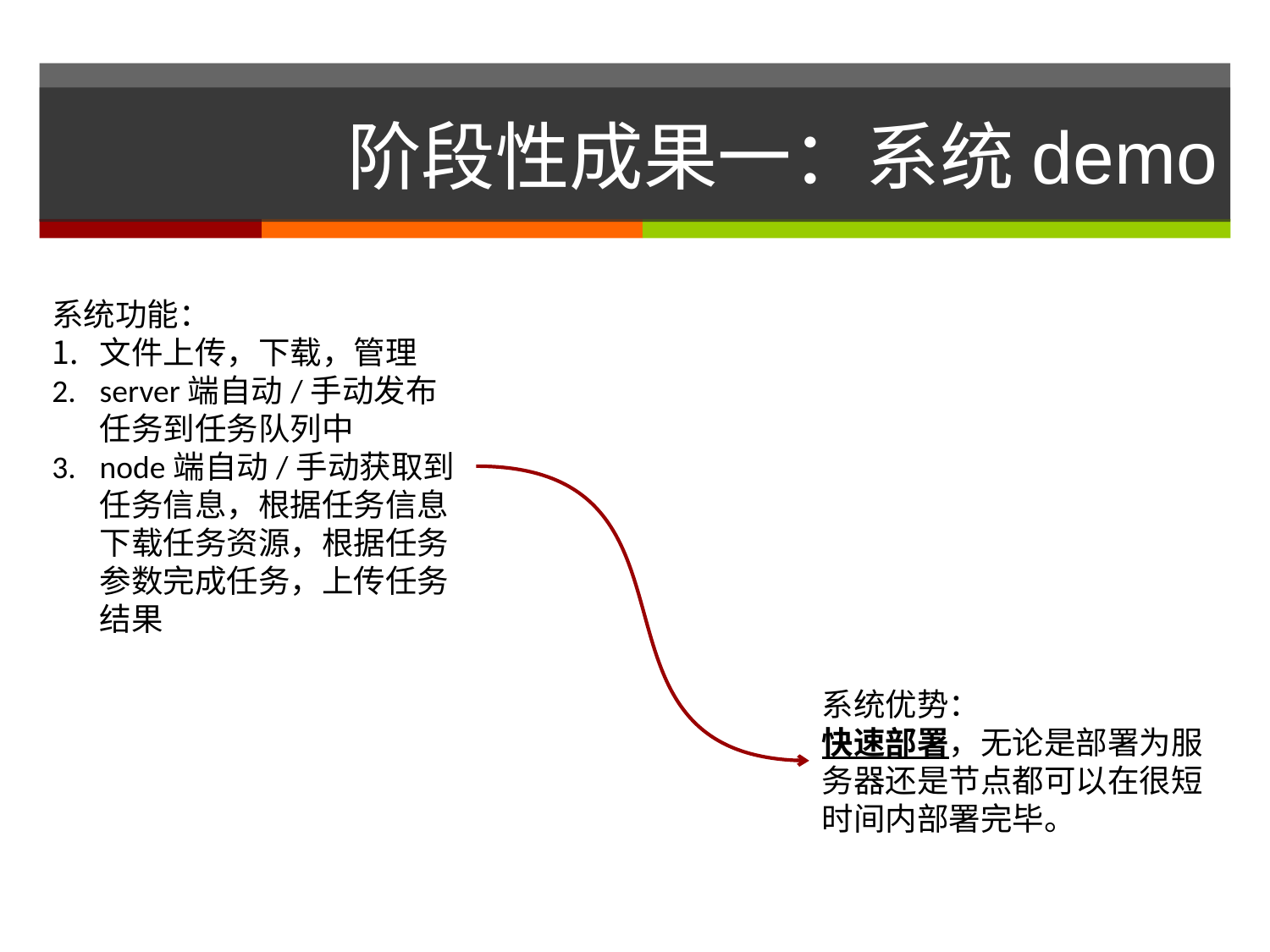

# 阶段性成果一：系统demo
系统功能：
文件上传，下载，管理
server端自动/手动发布任务到任务队列中
node端自动/手动获取到任务信息，根据任务信息下载任务资源，根据任务参数完成任务，上传任务结果
系统优势：
快速部署，无论是部署为服务器还是节点都可以在很短时间内部署完毕。